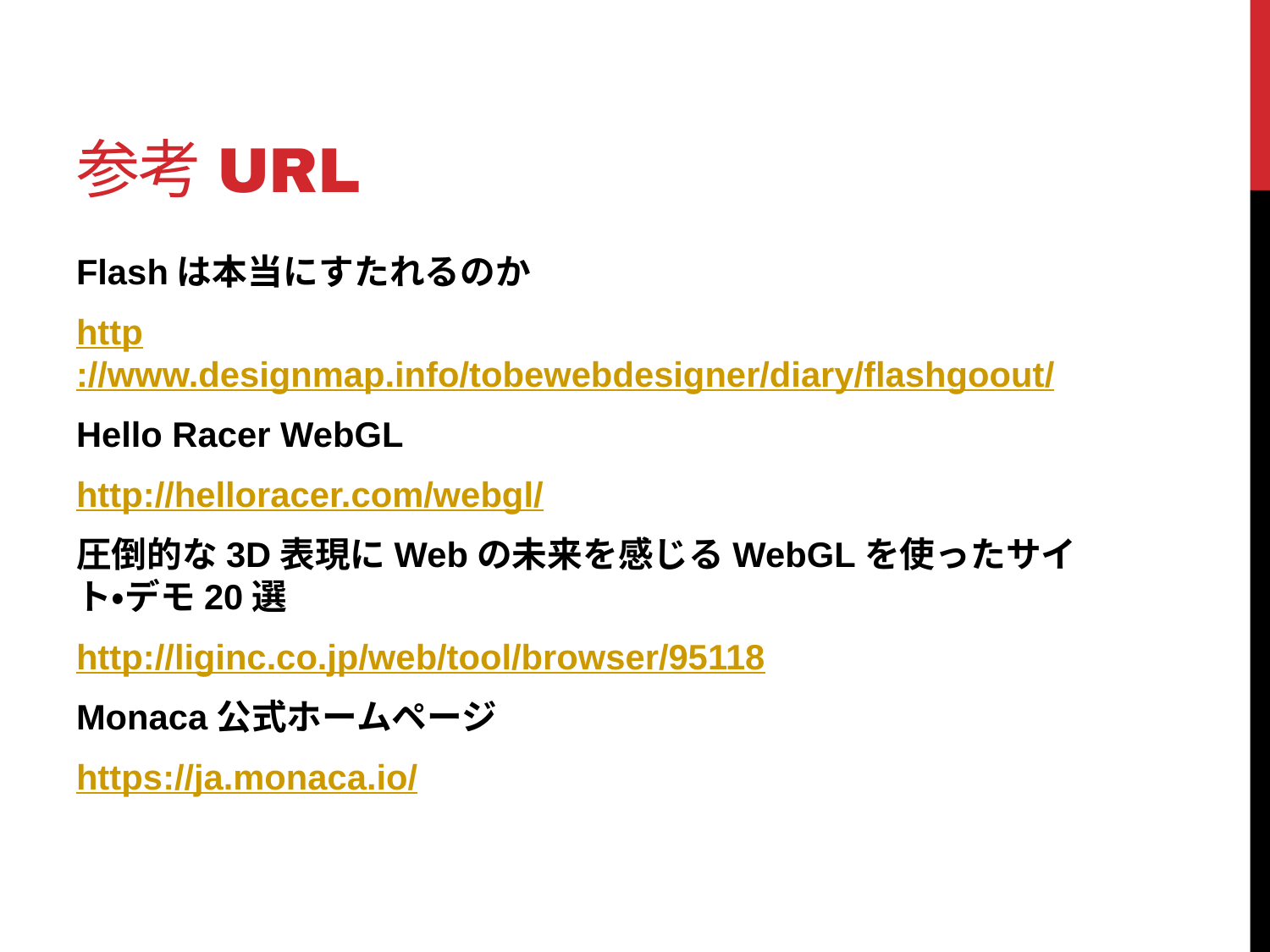

# 参考URL
Flashは本当にすたれるのか
http://www.designmap.info/tobewebdesigner/diary/flashgoout/
Hello Racer WebGL
http://helloracer.com/webgl/
圧倒的な3D表現にWebの未来を感じるWebGLを使ったサイト・デモ20選
http://liginc.co.jp/web/tool/browser/95118
Monaca公式ホームページ
https://ja.monaca.io/